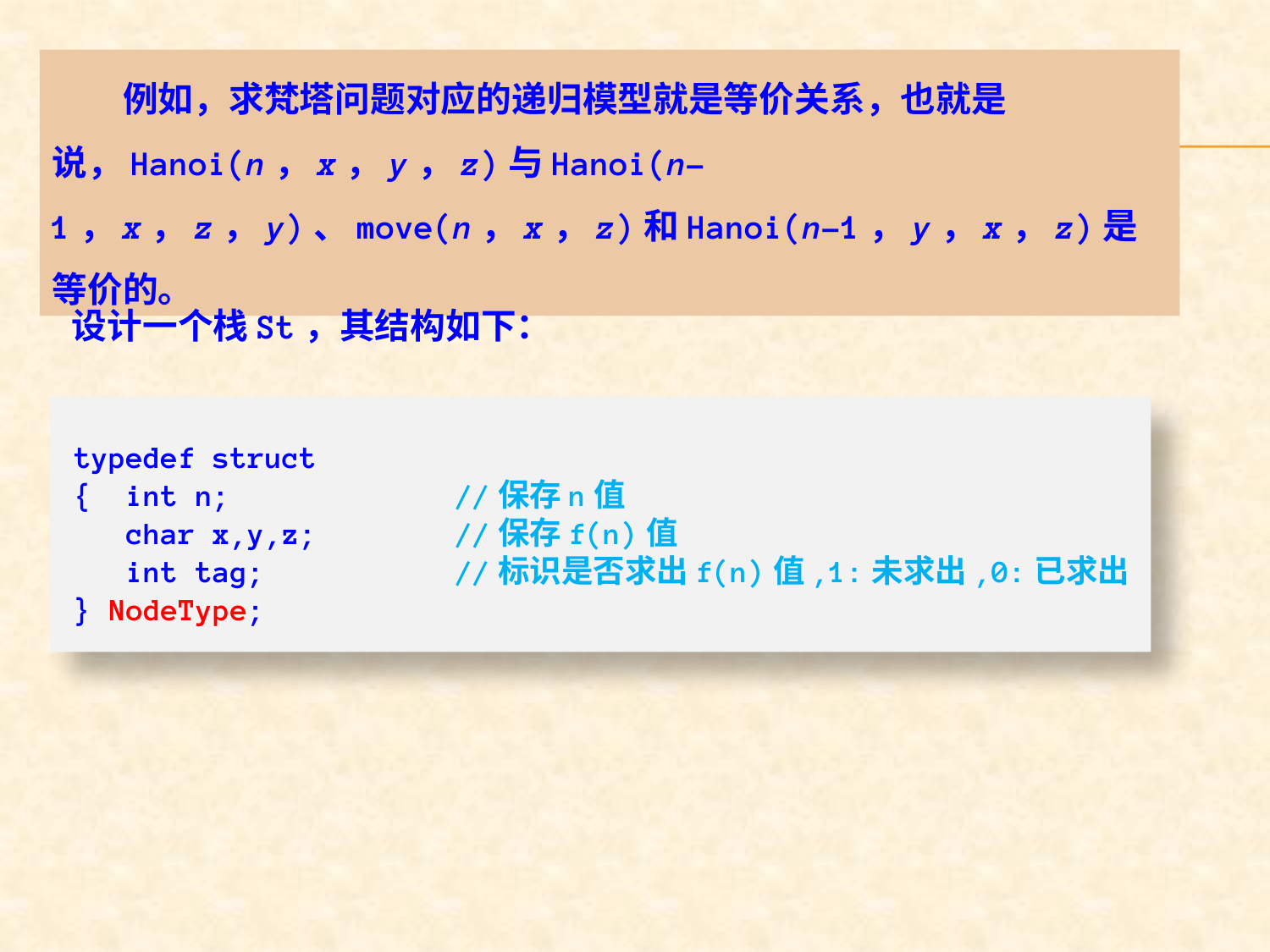

例如，求梵塔问题对应的递归模型就是等价关系，也就是说，Hanoi(n，x，y，z)与Hanoi(n-1，x，z，y)、move(n，x，z)和Hanoi(n-1，y，x，z)是等价的。
设计一个栈St，其结构如下：
typedef struct
{  int n;		//保存n值
   char x,y,z;		//保存f(n)值
   int tag;		//标识是否求出f(n)值,1:未求出,0:已求出
} NodeType;
81